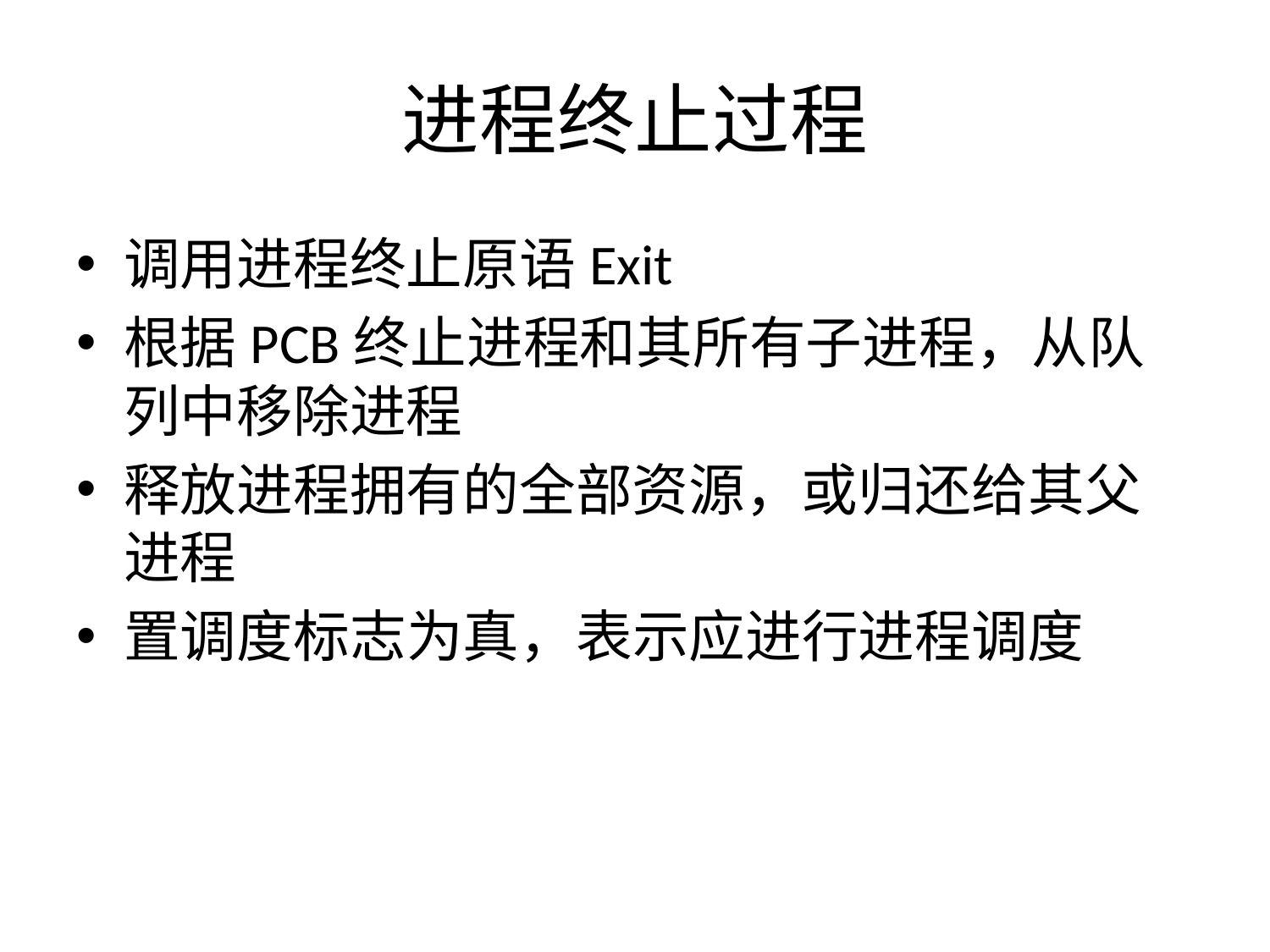

# 进程终止过程
调用进程终止原语Exit
根据PCB终止进程和其所有子进程，从队列中移除进程
释放进程拥有的全部资源，或归还给其父进程
置调度标志为真，表示应进行进程调度